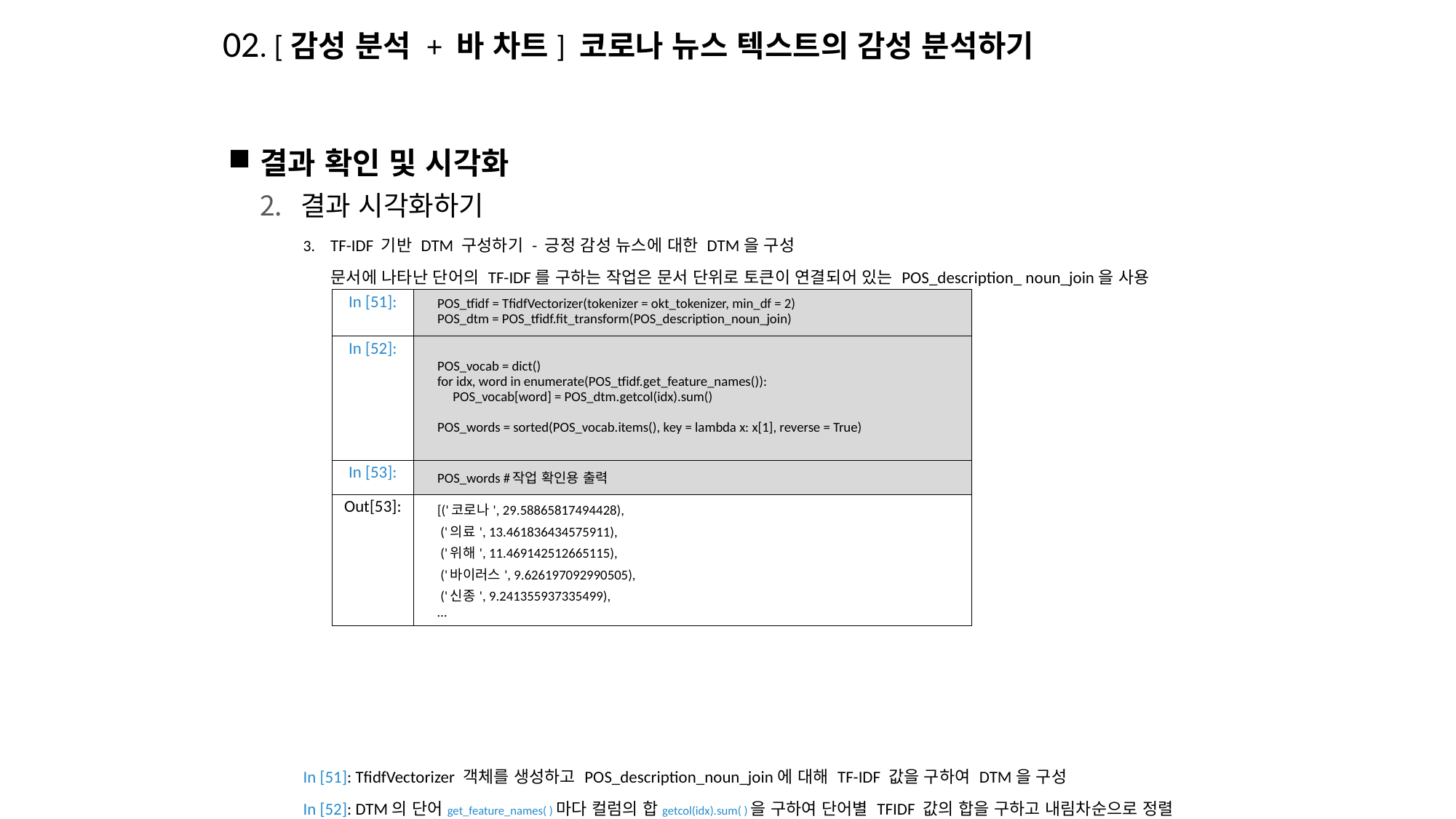

# 02. [감성 분석 + 바 차트] 코로나 뉴스 텍스트의 감성 분석하기
결과 확인 및 시각화
결과 시각화하기
TF-IDF 기반 DTM 구성하기 - 긍정 감성 뉴스에 대한 DTM을 구성
     문서에 나타난 단어의 TF-IDF를 구하는 작업은 문서 단위로 토큰이 연결되어 있는 POS_description_ noun_join을 사용

In [51]: TfidfVectorizer 객체를 생성하고 POS_description_noun_join에 대해 TF-IDF 값을 구하여 DTM을 구성
In [52]: DTM의 단어get_feature_names( )마다 컬럼의 합getcol(idx).sum( )을 구하여 단어별 TFIDF 값의 합을 구하고 내림차순으로 정렬

| In [51]: | POS\_tfidf = TfidfVectorizer(tokenizer = okt\_tokenizer, min\_df = 2) POS\_dtm = POS\_tfidf.fit\_transform(POS\_description\_noun\_join) |
| --- | --- |
| In [52]: | POS\_vocab = dict() for idx, word in enumerate(POS\_tfidf.get\_feature\_names()): POS\_vocab[word] = POS\_dtm.getcol(idx).sum() POS\_words = sorted(POS\_vocab.items(), key = lambda x: x[1], reverse = True) |
| In [53]: | POS\_words #작업 확인용 출력 |
| Out[53]: | [('코로나', 29.58865817494428), ('의료', 13.461836434575911), ('위해', 11.469142512665115), ('바이러스', 9.626197092990505), ('신종', 9.241355937335499), … |